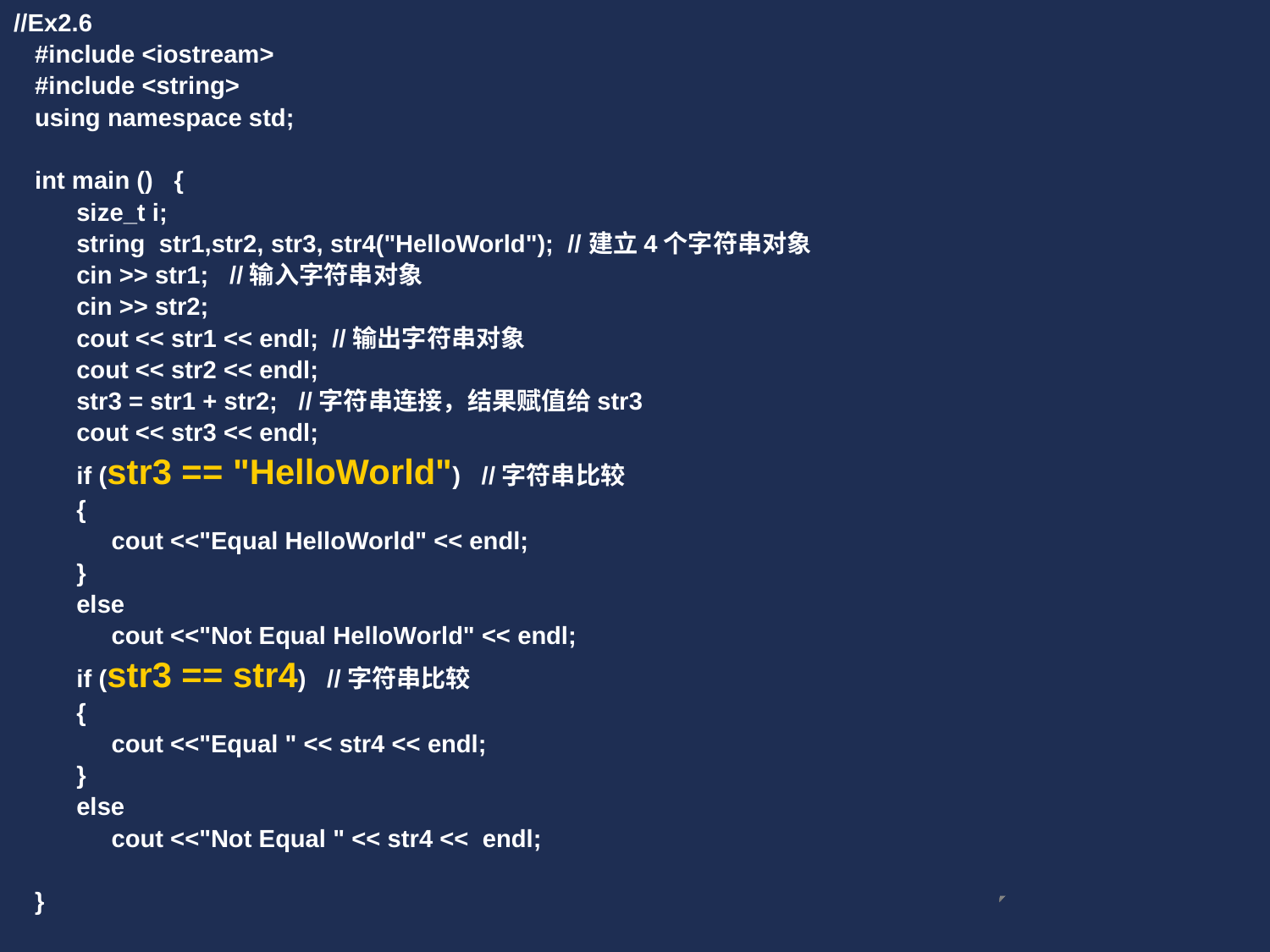

//Ex2.6
   #include <iostream>
   #include <string>
   using namespace std;

   int main ()   {
         size_t i;
         string  str1,str2, str3, str4("HelloWorld");  //建立4个字符串对象
         cin >> str1;   //输入字符串对象
         cin >> str2;
         cout << str1 << endl;  //输出字符串对象
         cout << str2 << endl;
         str3 = str1 + str2;   //字符串连接，结果赋值给str3
         cout << str3 << endl;
         if (str3 == "HelloWorld")   //字符串比较
         {
              cout <<"Equal HelloWorld" << endl;
         }
         else
              cout <<"Not Equal HelloWorld" << endl;
         if (str3 == str4)   //字符串比较
         {
              cout <<"Equal " << str4 << endl;
         }
         else
              cout <<"Not Equal " << str4 <<  endl;

   }

#